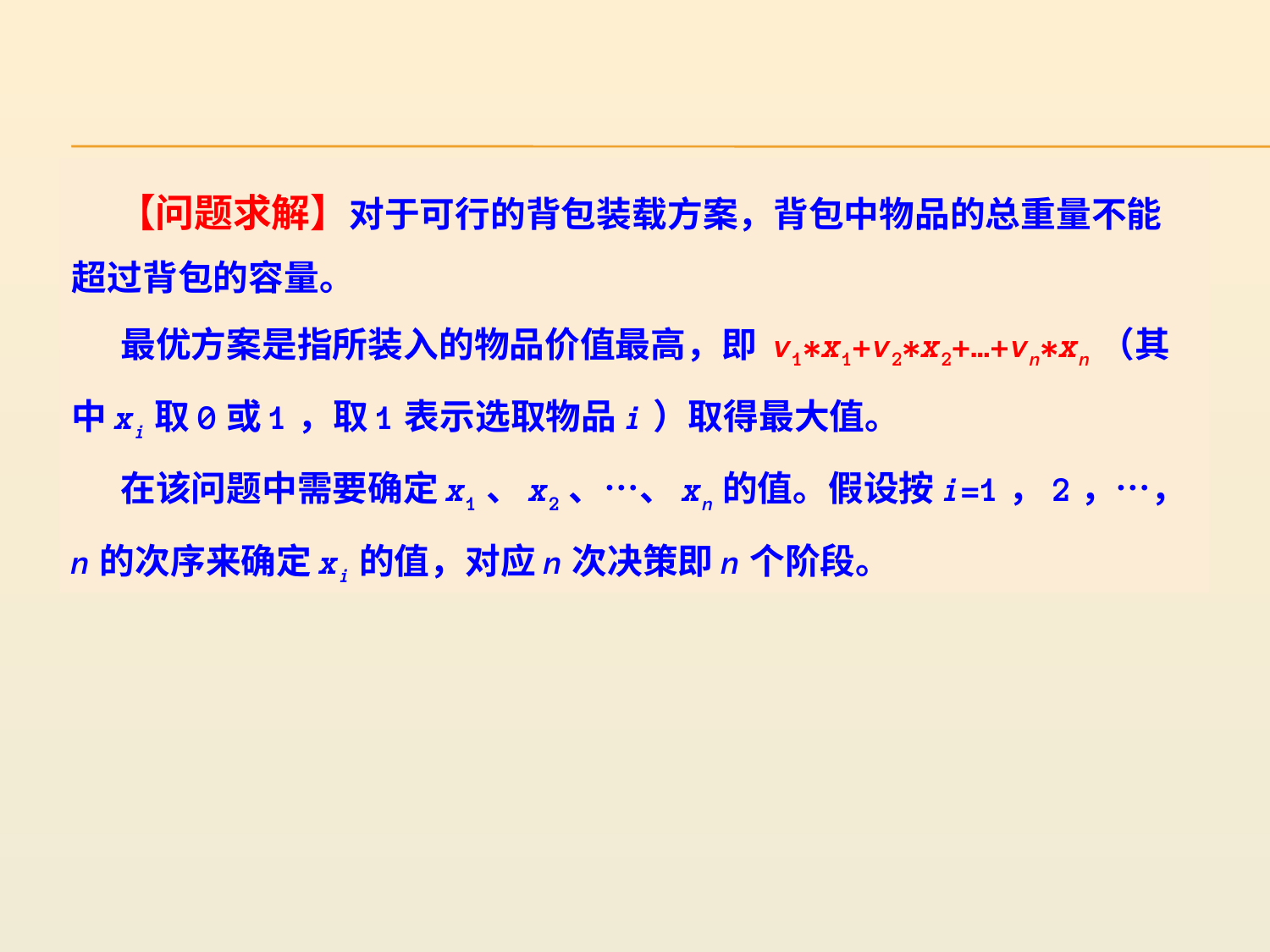

【问题求解】对于可行的背包装载方案，背包中物品的总重量不能超过背包的容量。
     最优方案是指所装入的物品价值最高，即 v1*x1+v2*x2+…+vn*xn（其中xi取0或1，取1表示选取物品i）取得最大值。
     在该问题中需要确定x1、x2、…、xn的值。假设按i=1，2，…，n的次序来确定xi的值，对应n次决策即n个阶段。